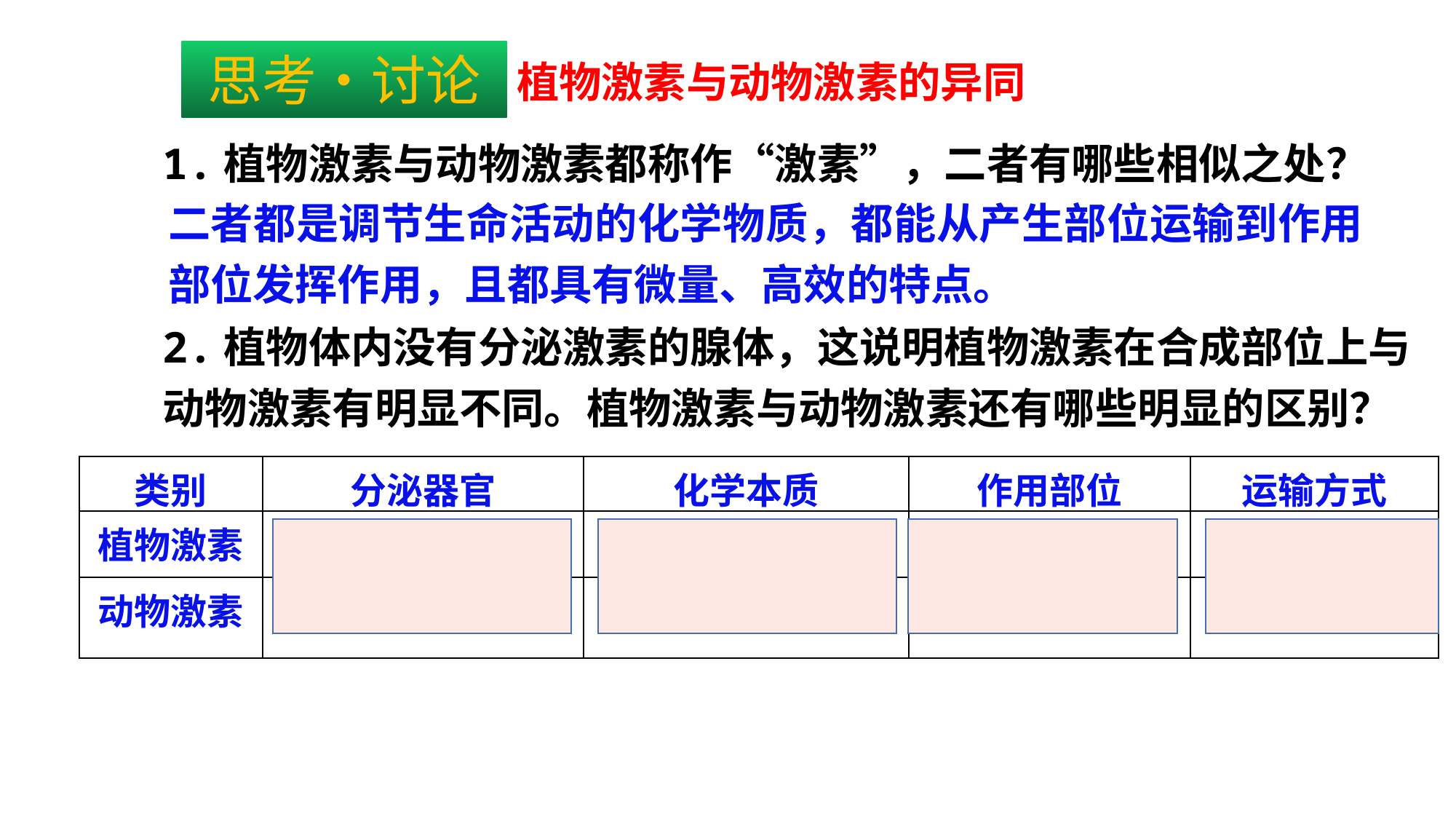

思考•讨论
植物激素与动物激素的异同
1.植物激素与动物激素都称作“激素”，二者有哪些相似之处？

2.植物体内没有分泌激素的腺体，这说明植物激素在合成部位上与动物激素有明显不同。植物激素与动物激素还有哪些明显的区别？
二者都是调节生命活动的化学物质，都能从产生部位运输到作用部位发挥作用，且都具有微量、高效的特点。
| 类别 | 分泌器官 | 化学本质 | 作用部位 | 运输方式 |
| --- | --- | --- | --- | --- |
| 植物激素 | 无特定的分泌器官 | 一般是小分子物质 | 无明显的靶细胞 | 多样、复杂 |
| 动物激素 | 有特定的内分泌腺 | 蛋白质、类固醇等 | 靶器官、靶细胞 | 随着体液运输 |